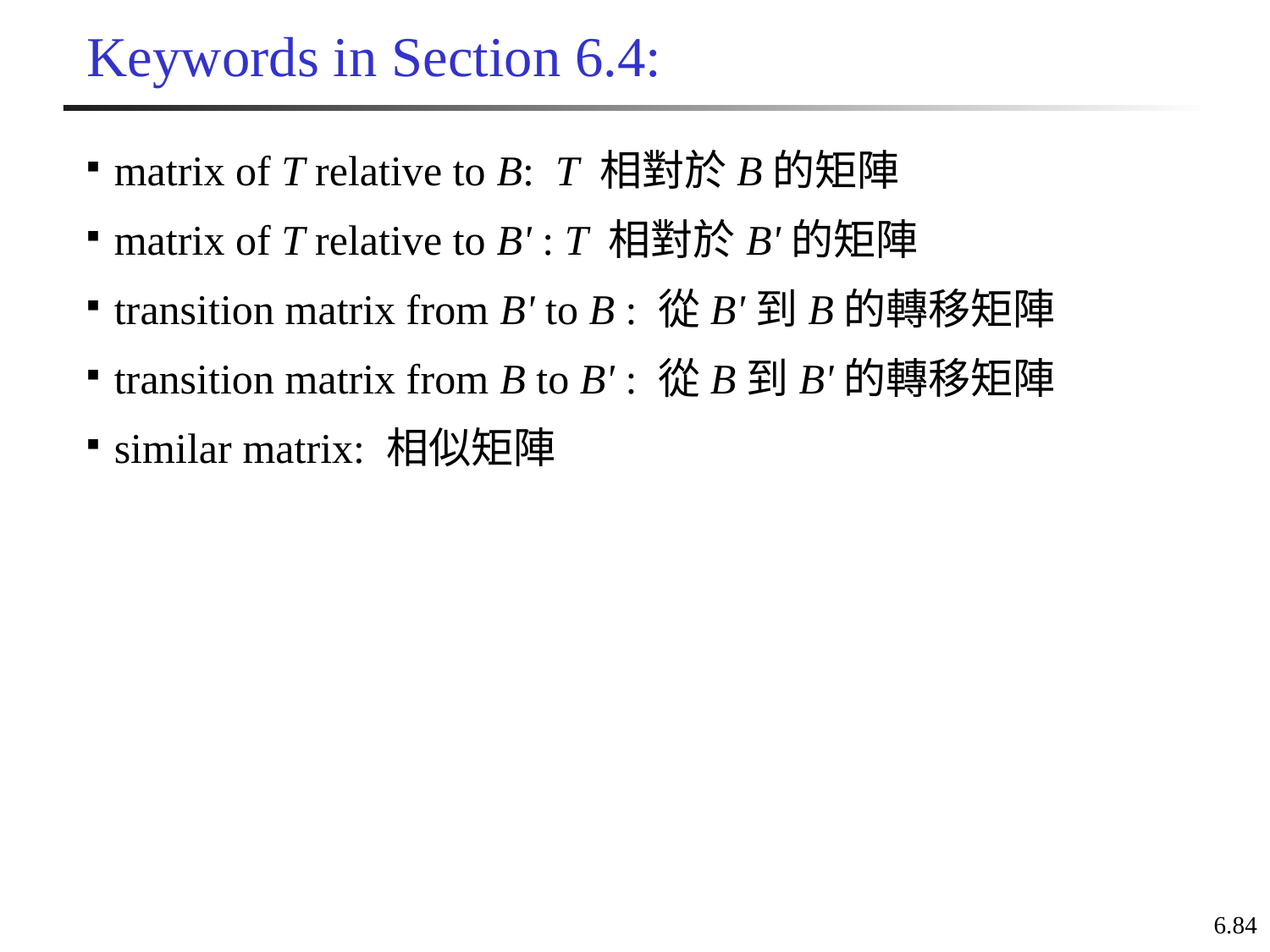

# Keywords in Section 6.4:
matrix of T relative to B:  T 相對於B的矩陣
matrix of T relative to B' : T 相對於B'的矩陣
transition matrix from B' to B : 從B'到B的轉移矩陣
transition matrix from B to B' : 從B到B'的轉移矩陣
similar matrix: 相似矩陣
6.84